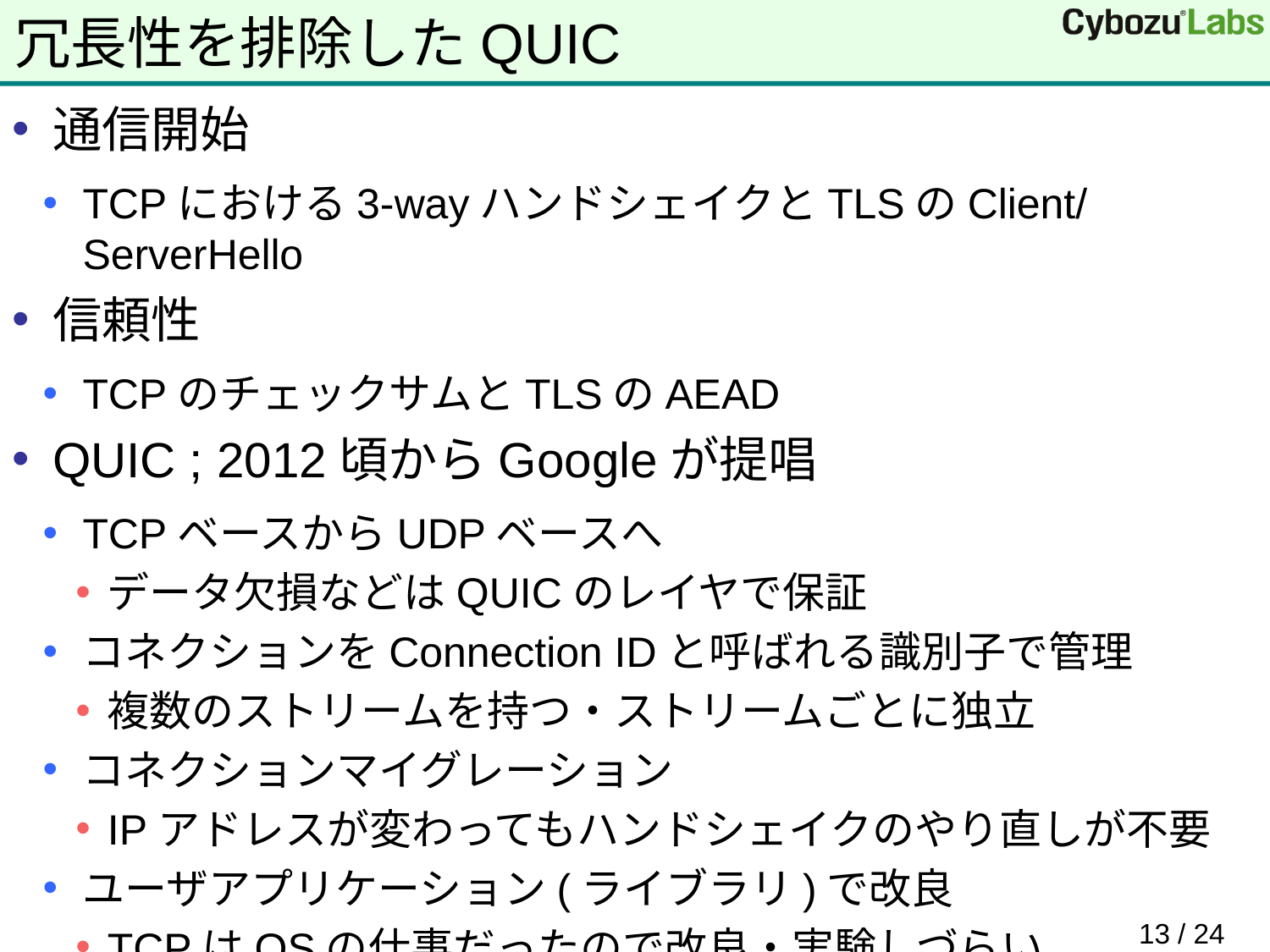

# 冗長性を排除したQUIC
通信開始
TCPにおける3-wayハンドシェイクとTLSのClient/ServerHello
信頼性
TCPのチェックサムとTLSのAEAD
QUIC ; 2012頃からGoogleが提唱
TCPベースからUDPベースへ
データ欠損などはQUICのレイヤで保証
コネクションをConnection IDと呼ばれる識別子で管理
複数のストリームを持つ・ストリームごとに独立
コネクションマイグレーション
IPアドレスが変わってもハンドシェイクのやり直しが不要
ユーザアプリケーション(ライブラリ)で改良
TCPはOSの仕事だったので改良・実験しづらい
    13 / 24